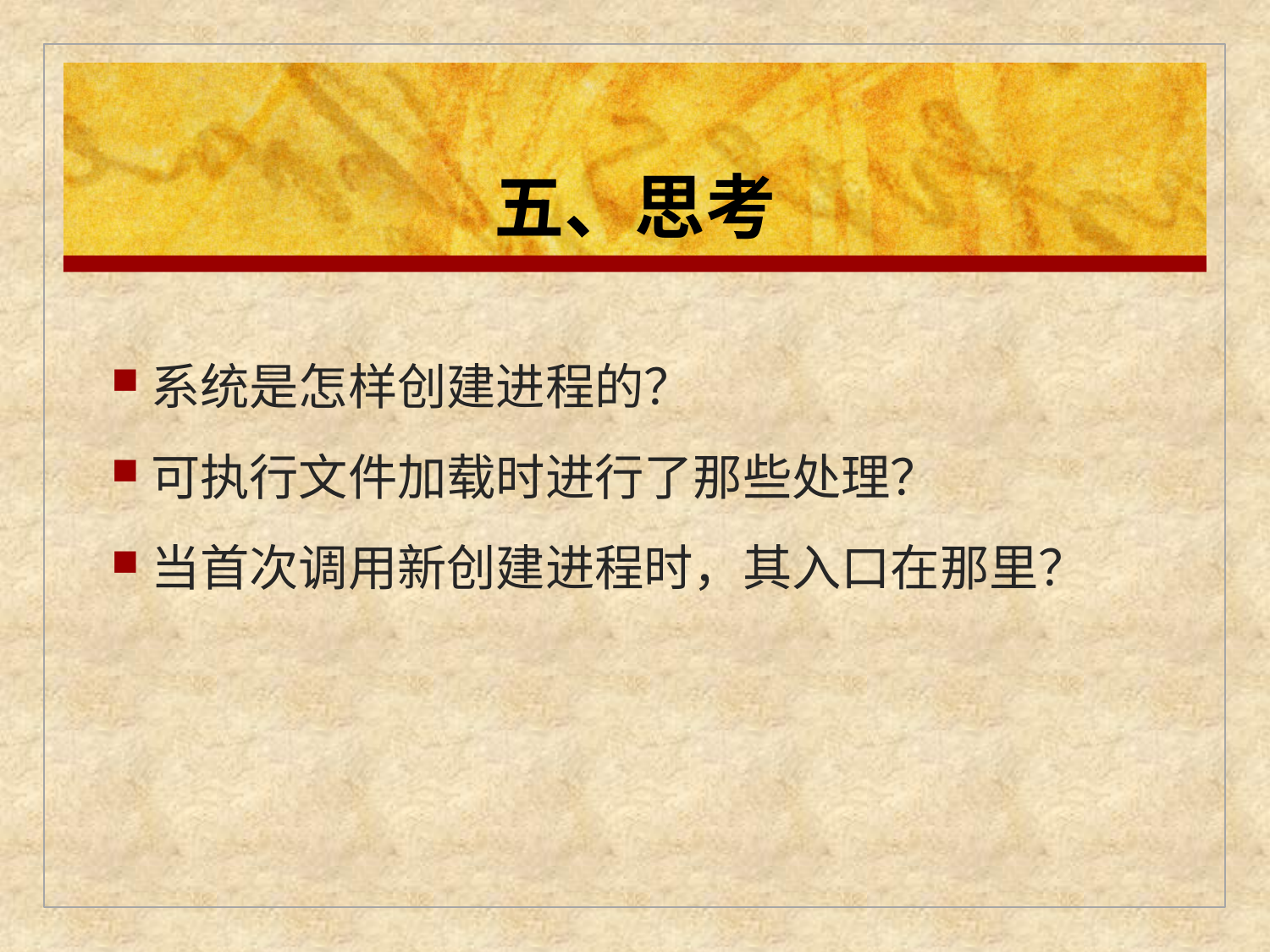

# 五、思考
系统是怎样创建进程的？
可执行文件加载时进行了那些处理？
当首次调用新创建进程时，其入口在那里？